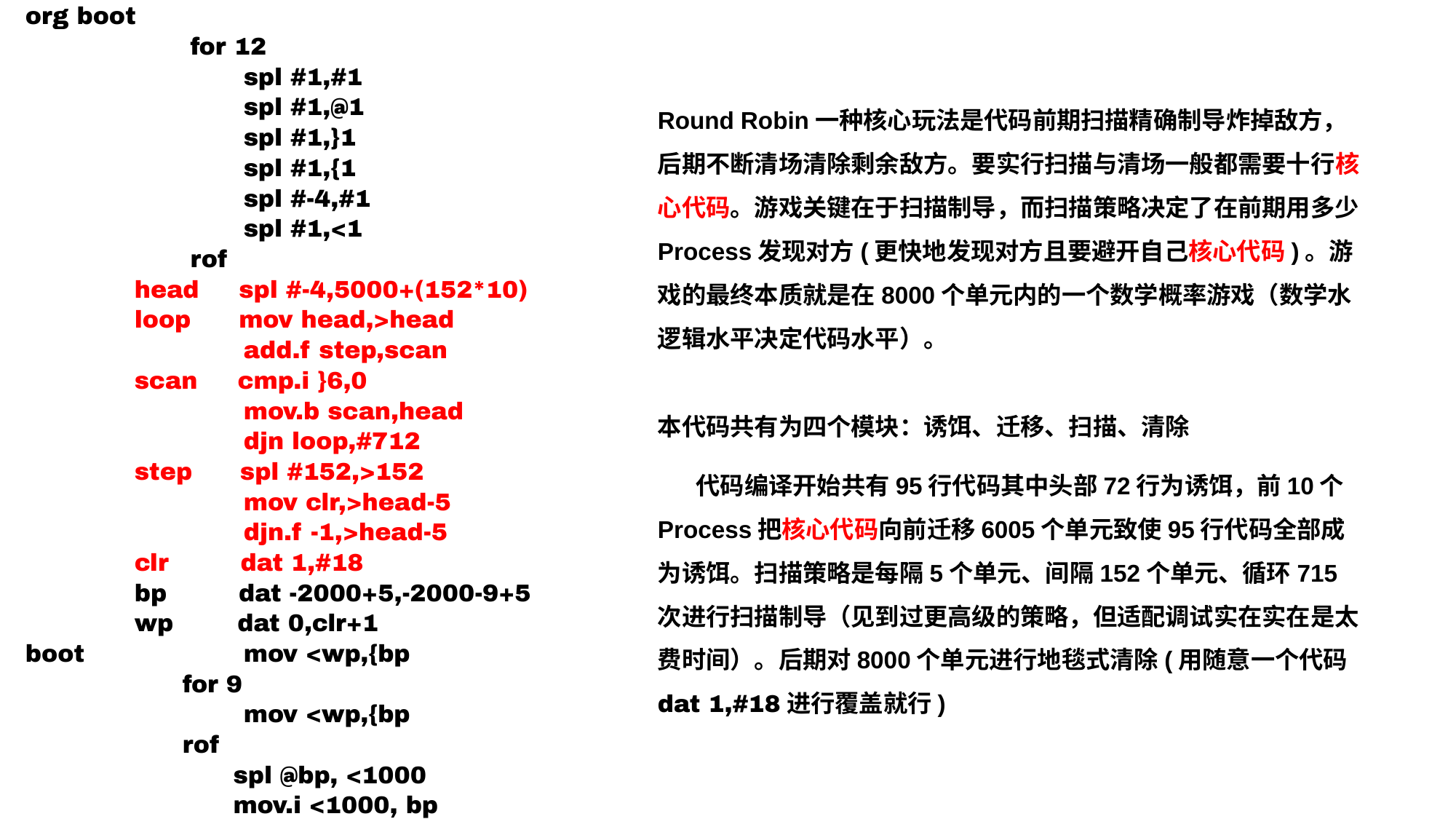

org boot
	       for 12
		spl #1,#1
		spl #1,@1
		spl #1,}1
		spl #1,{1
		spl #-4,#1
		spl #1,<1
	       rof
	head     spl #-4,5000+(152*10)
	loop      mov head,>head
		add.f step,scan
	scan     cmp.i }6,0
		mov.b scan,head
		djn loop,#712
	step      spl #152,>152
		mov clr,>head-5
		djn.f -1,>head-5
	clr         dat 1,#18
	bp         dat -2000+5,-2000-9+5
	wp        dat 0,clr+1
boot    		mov <wp,{bp
	      for 9
    		mov <wp,{bp
	      rof
                          spl @bp, <1000
                          mov.i <1000, bp

Round Robin一种核心玩法是代码前期扫描精确制导炸掉敌方，后期不断清场清除剩余敌方。要实行扫描与清场一般都需要十行核心代码。游戏关键在于扫描制导，而扫描策略决定了在前期用多少Process发现对方(更快地发现对方且要避开自己核心代码)。游戏的最终本质就是在8000个单元内的一个数学概率游戏（数学水逻辑水平决定代码水平）。

本代码共有为四个模块：诱饵、迁移、扫描、清除
      代码编译开始共有95行代码其中头部72行为诱饵，前10个Process把核心代码向前迁移6005个单元致使95行代码全部成为诱饵。扫描策略是每隔5个单元、间隔152个单元、循环715次进行扫描制导（见到过更高级的策略，但适配调试实在实在是太费时间）。后期对8000个单元进行地毯式清除(用随意一个代码dat 1,#18进行覆盖就行)